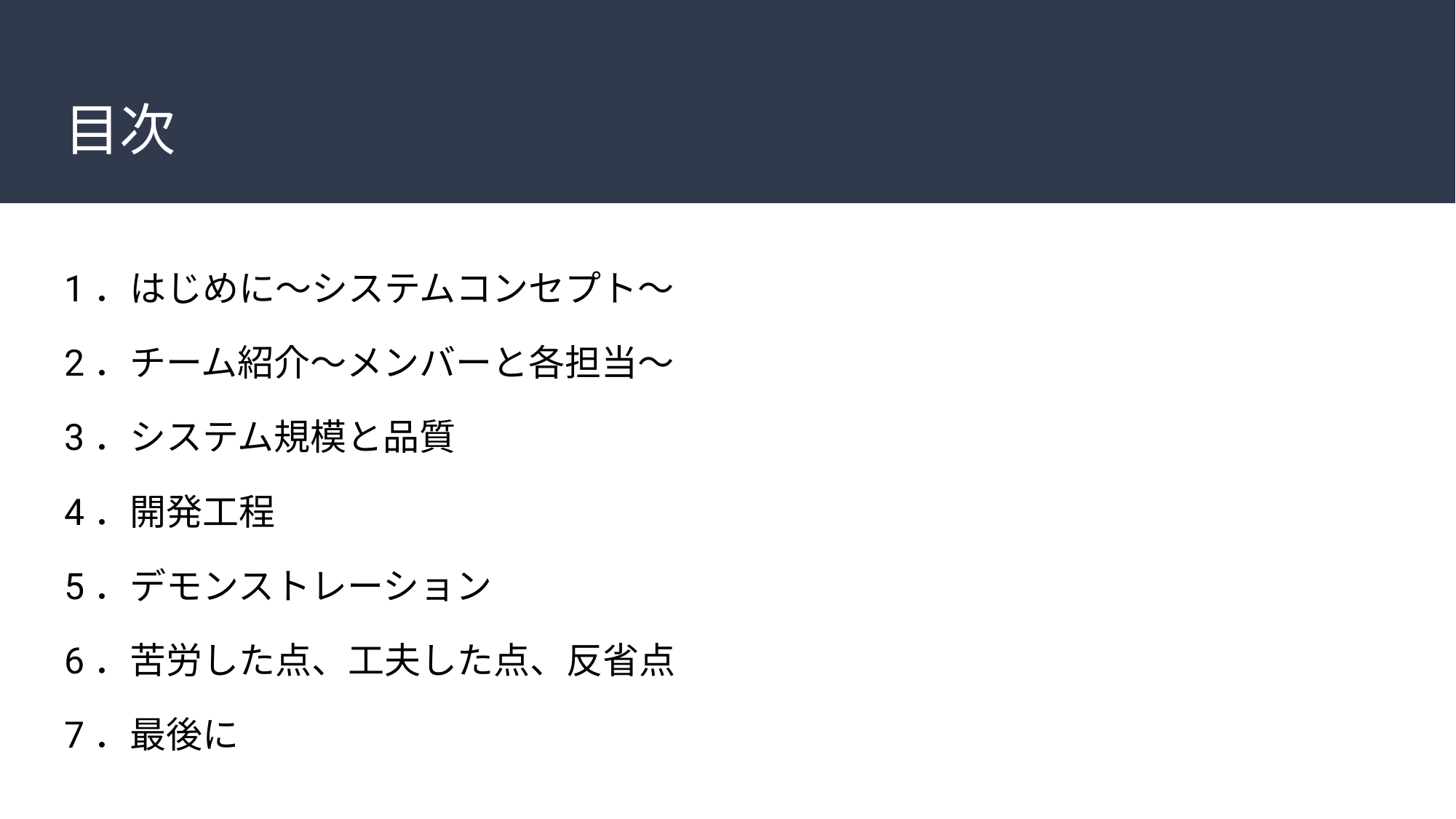

# 目次
1．はじめに～システムコンセプト～
2．チーム紹介～メンバーと各担当～
3．システム規模と品質
4．開発工程
5．デモンストレーション
6．苦労した点、工夫した点、反省点
7．最後に